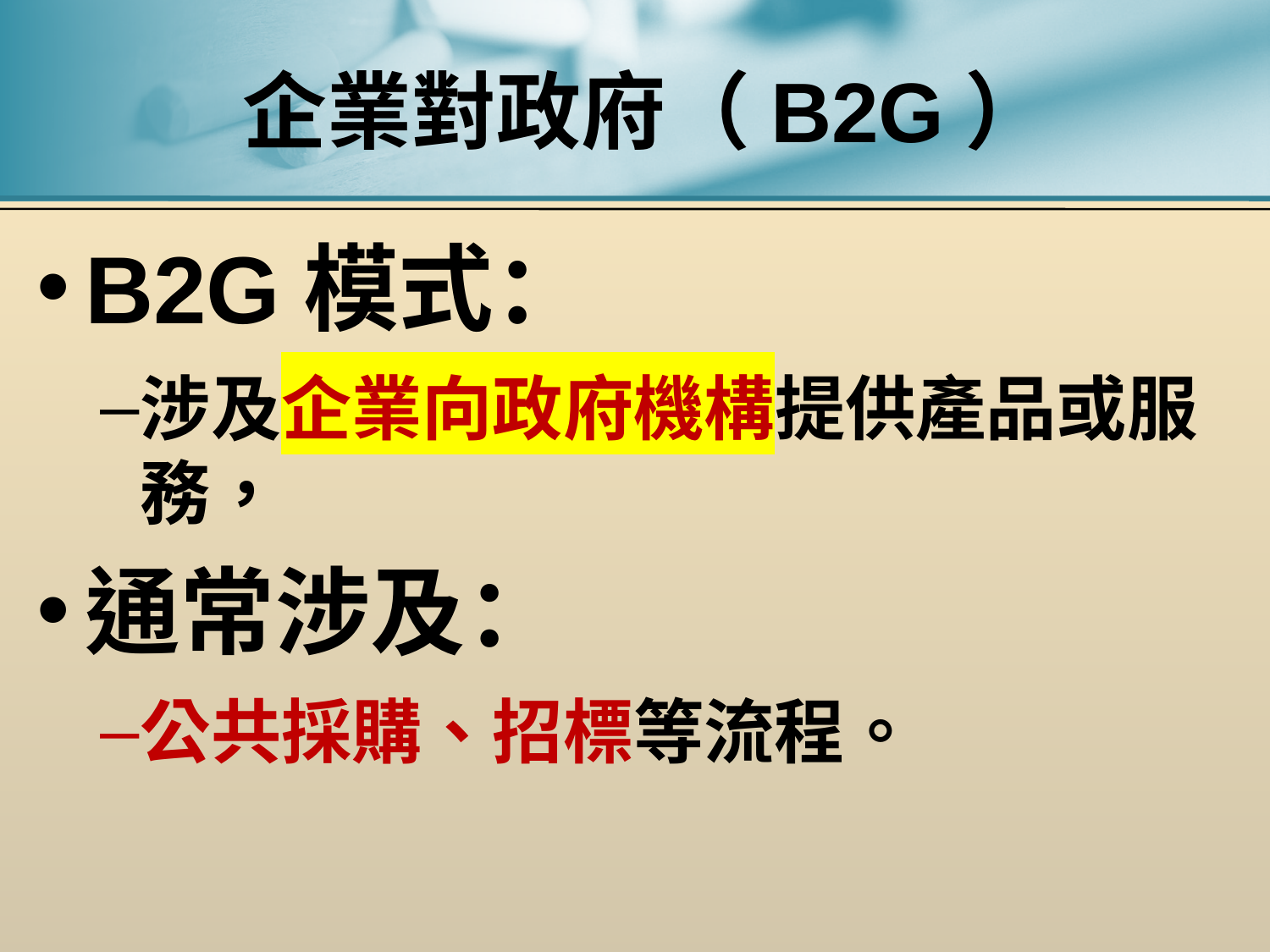

# 企業對政府（B2G）
B2G模式：
涉及企業向政府機構提供產品或服務，
通常涉及：
公共採購、招標等流程。